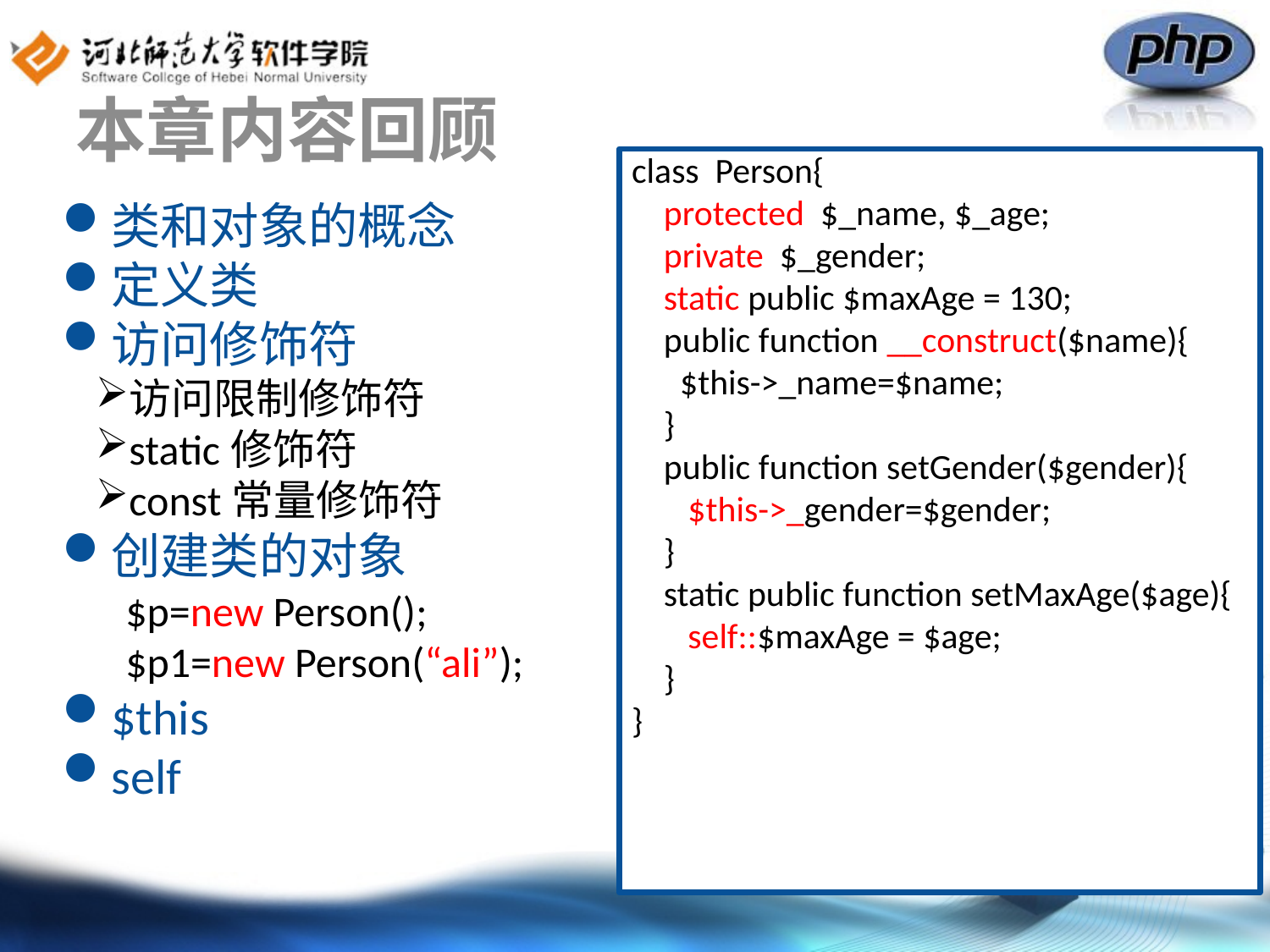

# 本章内容回顾
class  Person{
    protected  $_name, $_age;
    private  $_gender;
    static public $maxAge = 130;
    public function __construct($name){
      $this->_name=$name;
    }
    public function setGender($gender){
       $this->_gender=$gender;
    }
    static public function setMaxAge($age){
       self::$maxAge = $age;
    }
}

类和对象的概念
定义类
访问修饰符
访问限制修饰符
static修饰符
const常量修饰符
创建类的对象
$p=new Person();
$p1=new Person(“ali”);
$this
self